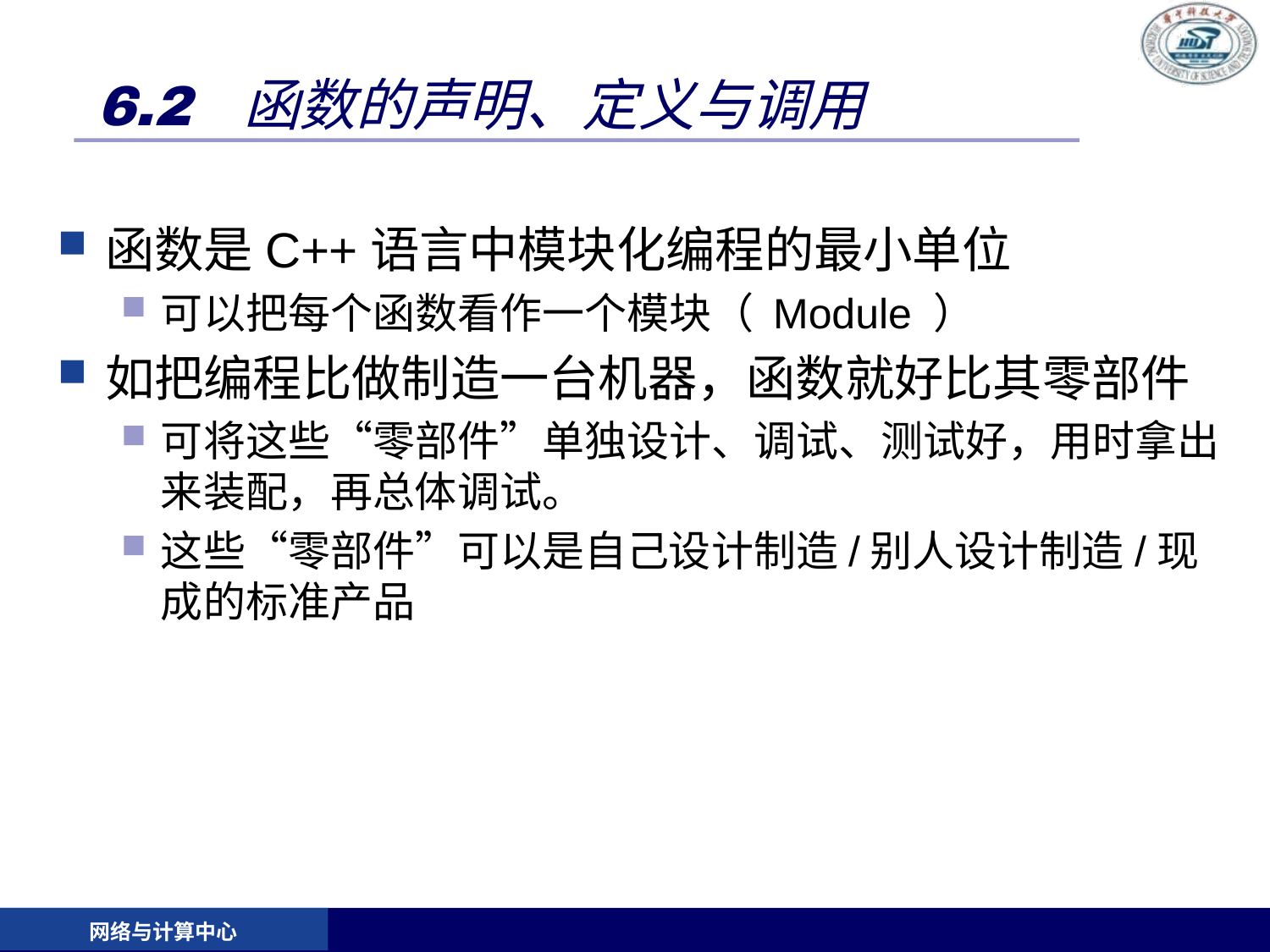

# 6.2  函数的声明、定义与调用
函数是C++语言中模块化编程的最小单位
可以把每个函数看作一个模块（ Module ）
如把编程比做制造一台机器，函数就好比其零部件
可将这些“零部件”单独设计、调试、测试好，用时拿出来装配，再总体调试。
这些“零部件”可以是自己设计制造/别人设计制造/现成的标准产品

网络与计算中心